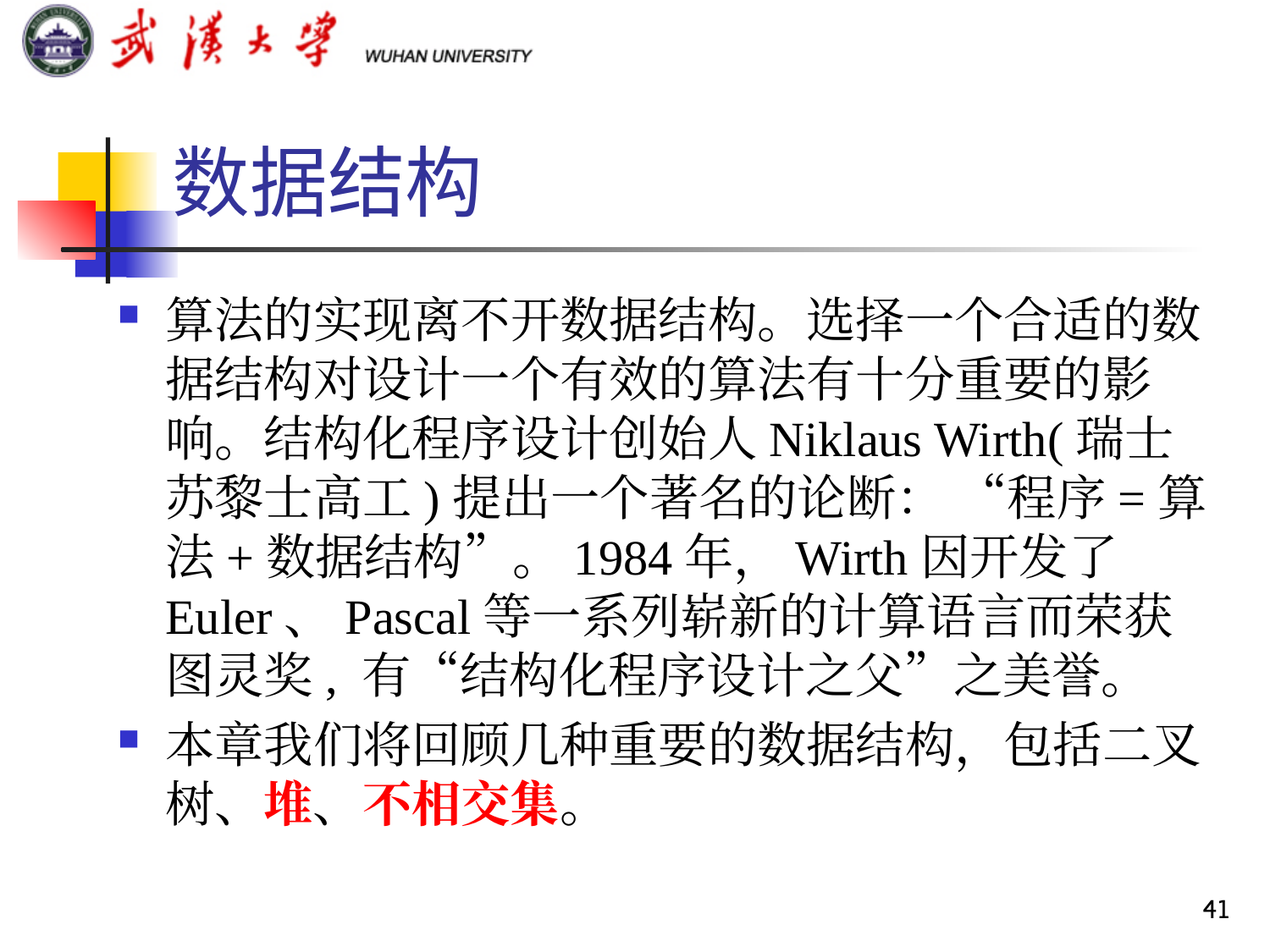

# 数据结构
算法的实现离不开数据结构。选择一个合适的数据结构对设计一个有效的算法有十分重要的影响。结构化程序设计创始人Niklaus Wirth(瑞士苏黎士高工)提出一个著名的论断： “程序=算法+数据结构”。1984年，Wirth因开发了Euler、Pascal等一系列崭新的计算语言而荣获图灵奖, 有“结构化程序设计之父”之美誉。
本章我们将回顾几种重要的数据结构，包括二叉树、堆、不相交集。
41